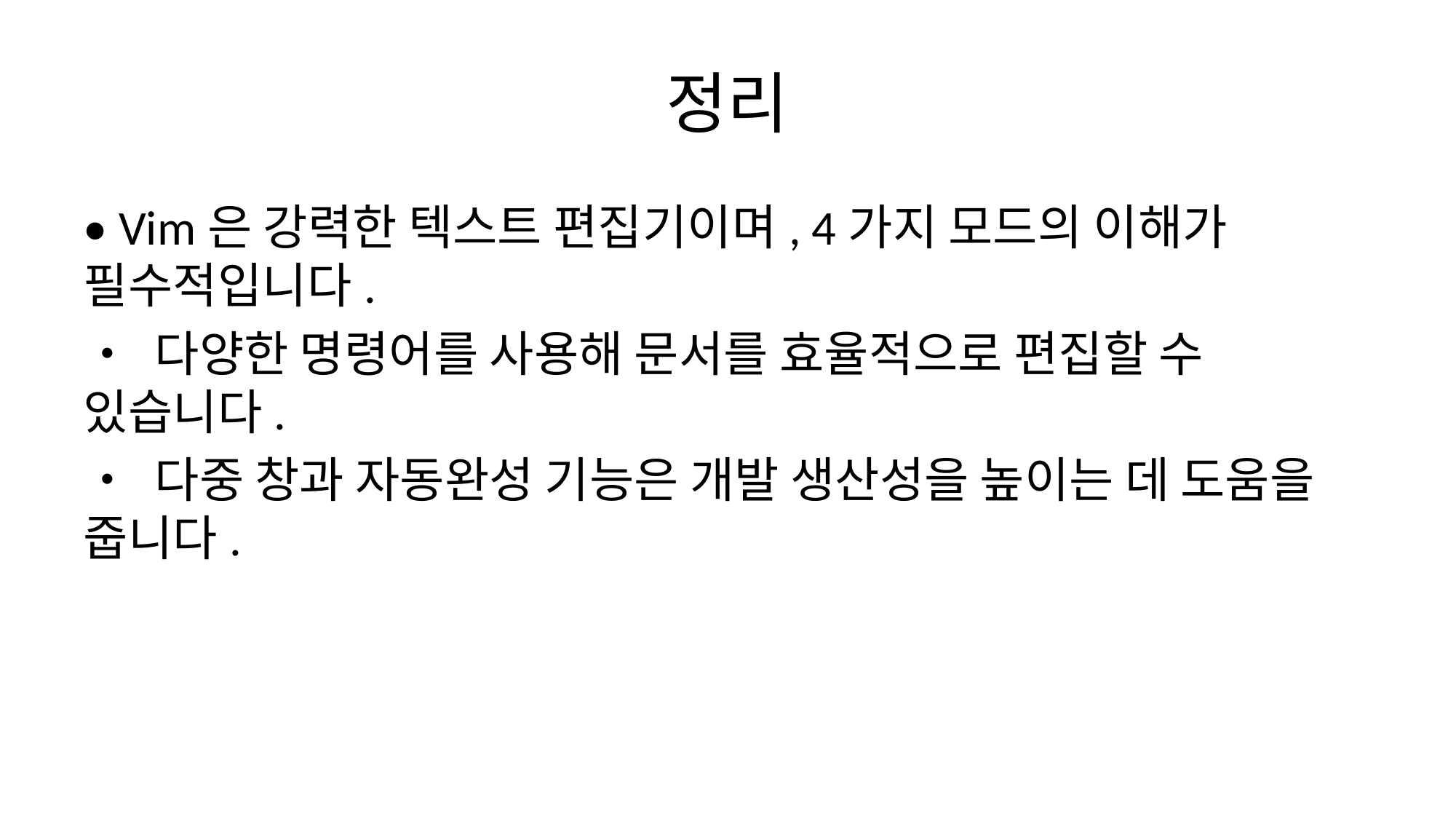

# 정리
• Vim은 강력한 텍스트 편집기이며, 4가지 모드의 이해가 필수적입니다.
• 다양한 명령어를 사용해 문서를 효율적으로 편집할 수 있습니다.
• 다중 창과 자동완성 기능은 개발 생산성을 높이는 데 도움을 줍니다.